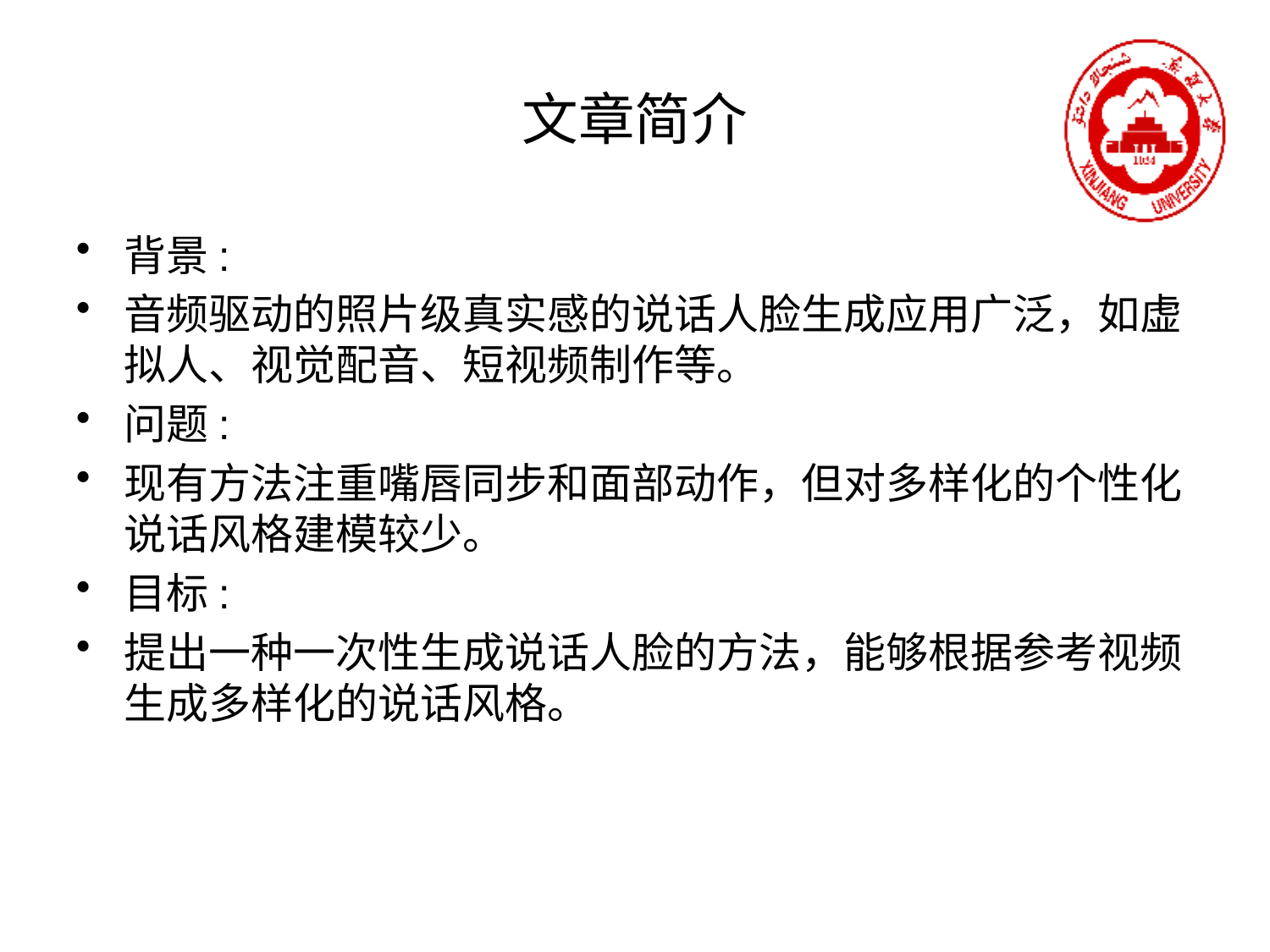

# 文章简介
背景:
音频驱动的照片级真实感的说话人脸生成应用广泛，如虚拟人、视觉配音、短视频制作等。
问题:
现有方法注重嘴唇同步和面部动作，但对多样化的个性化说话风格建模较少。
目标:
提出一种一次性生成说话人脸的方法，能够根据参考视频生成多样化的说话风格。